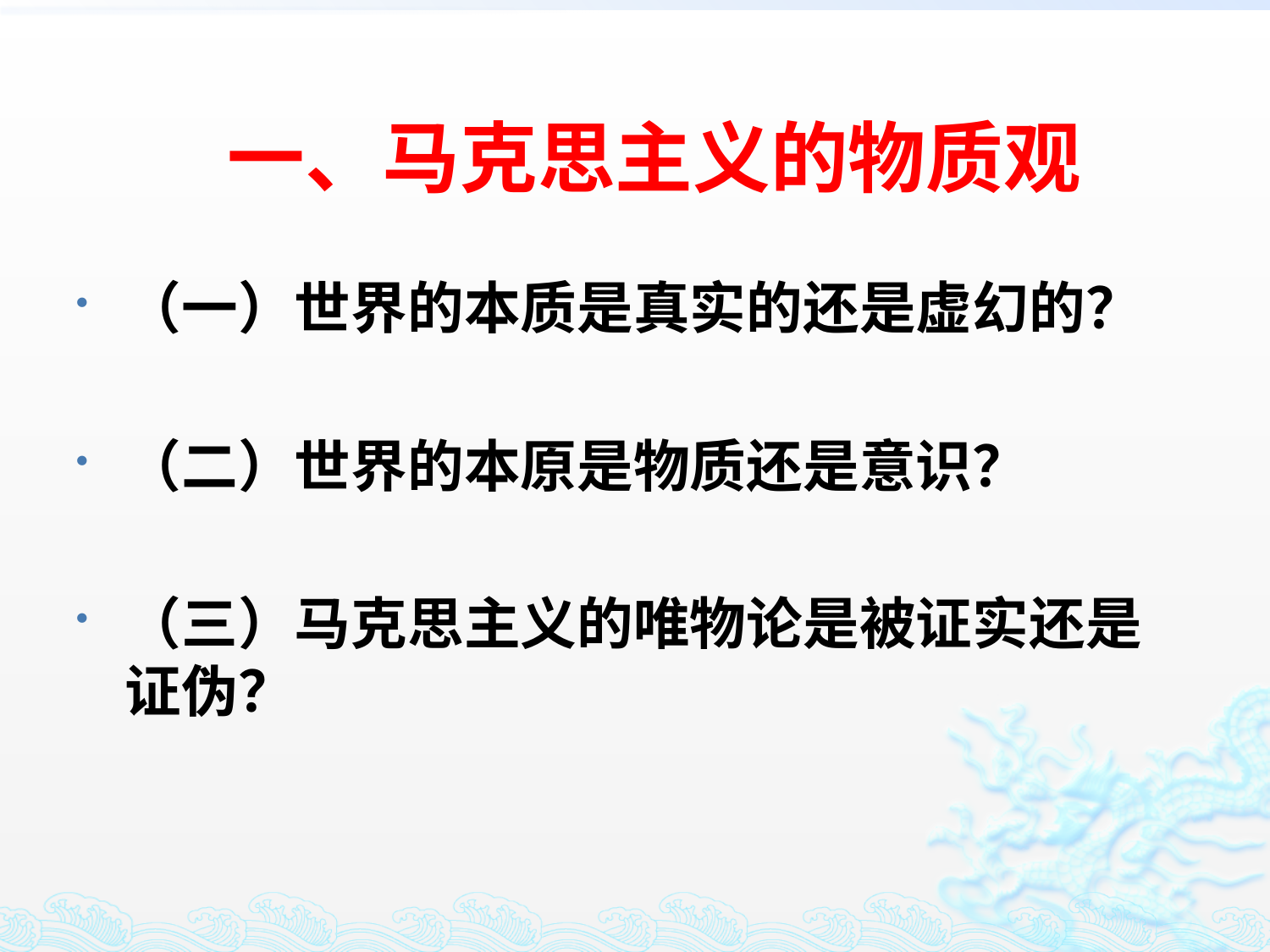

# 一、马克思主义的物质观
（一）世界的本质是真实的还是虚幻的？

（二）世界的本原是物质还是意识？

（三）马克思主义的唯物论是被证实还是证伪？